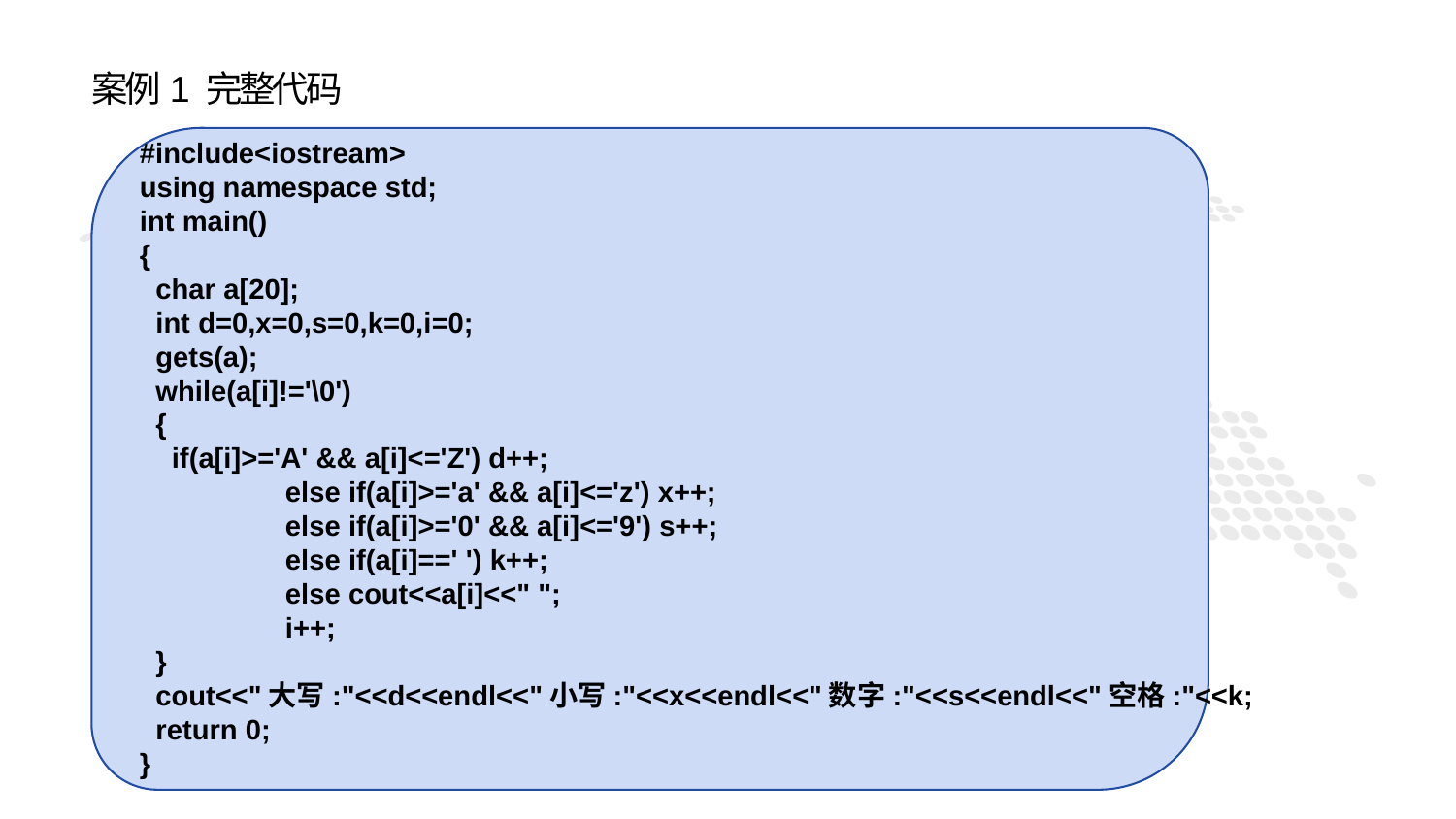

案例1 完整代码

#include<iostream>
using namespace std;
int main()
{
  char a[20];
  int d=0,x=0,s=0,k=0,i=0;
  gets(a);
  while(a[i]!='\0')
  {
    if(a[i]>='A' && a[i]<='Z') d++;
	else if(a[i]>='a' && a[i]<='z') x++;
	else if(a[i]>='0' && a[i]<='9') s++;
	else if(a[i]==' ') k++;
	else cout<<a[i]<<" ";
  	i++;
  }
  cout<<"大写:"<<d<<endl<<"小写:"<<x<<endl<<"数字:"<<s<<endl<<"空格:"<<k;
  return 0;
}